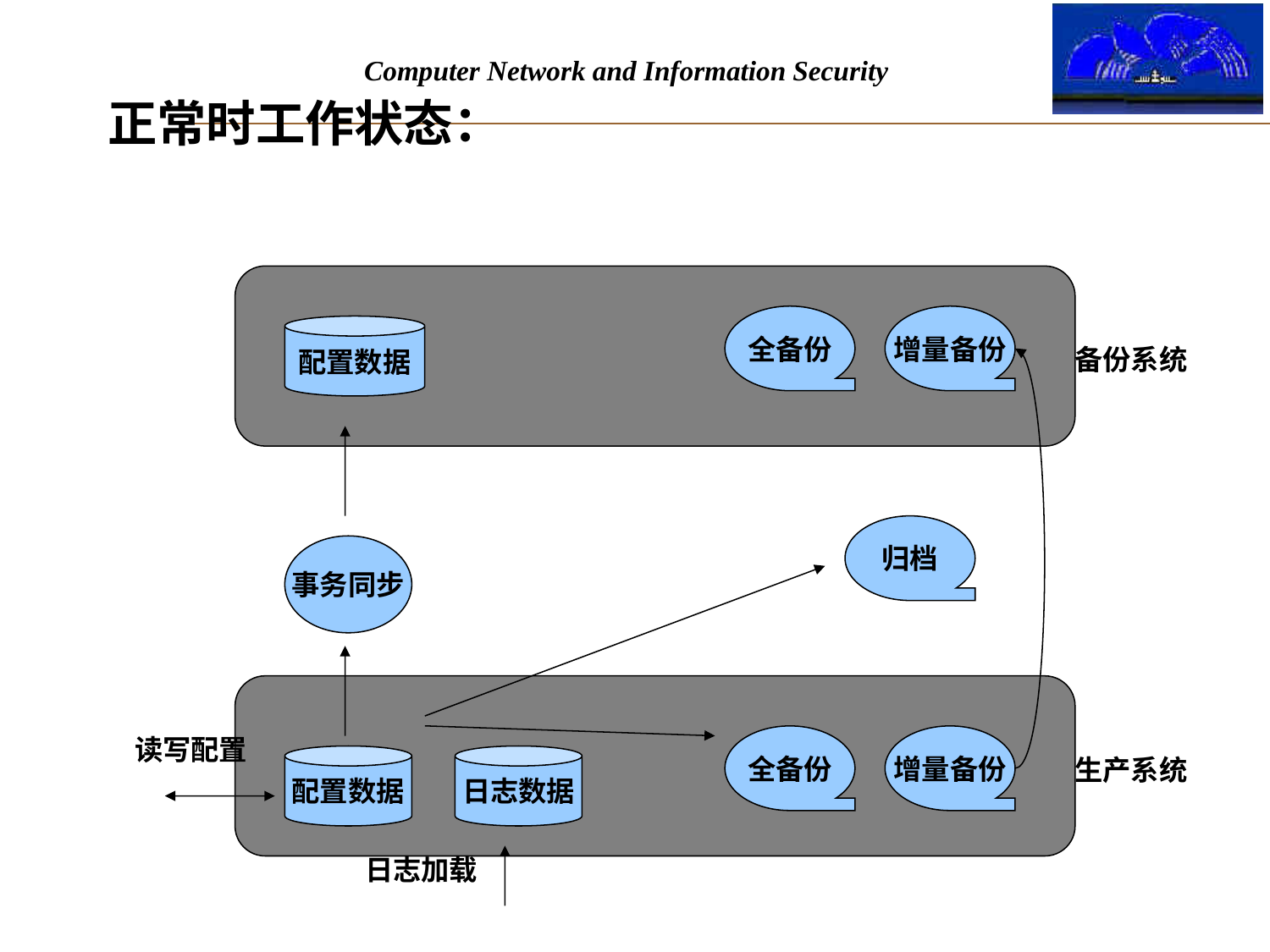

正常时工作状态：

全备份
增量备份
配置数据
备份系统

归档
事务同步

读写配置

全备份
增量备份
配置数据
日志数据
生产系统

日志加载